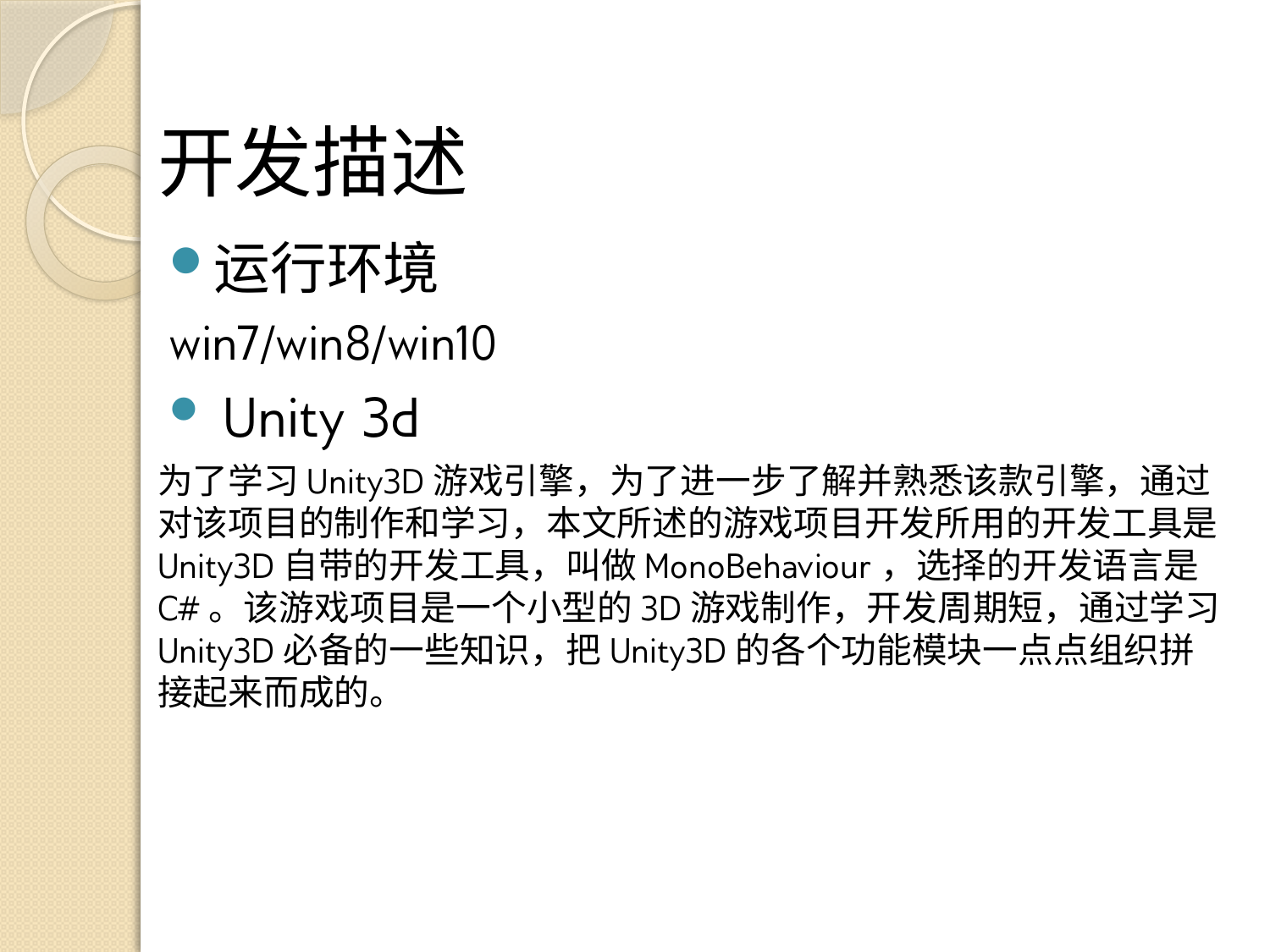

开发描述
运行环境
win7/win8/win10
 Unity 3d
为了学习Unity3D游戏引擎，为了进一步了解并熟悉该款引擎，通过对该项目的制作和学习，本文所述的游戏项目开发所用的开发工具是Unity3D自带的开发工具，叫做MonoBehaviour，选择的开发语言是C#。该游戏项目是一个小型的3D游戏制作，开发周期短，通过学习Unity3D必备的一些知识，把Unity3D的各个功能模块一点点组织拼接起来而成的。